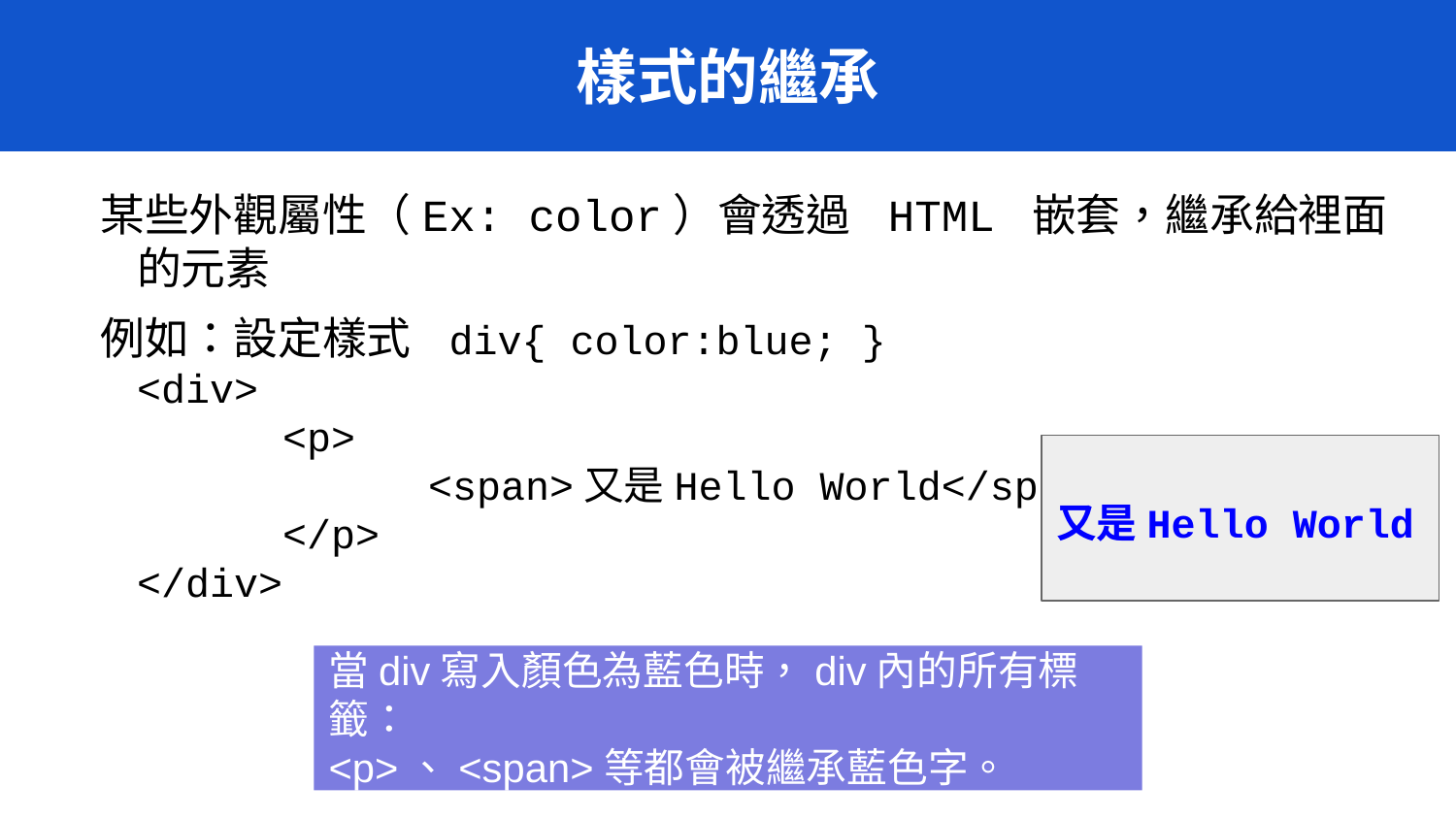

# 樣式的繼承
某些外觀屬性（Ex: color）會透過 HTML 嵌套，繼承給裡面的元素
例如：設定樣式 div{ color:blue; }
<div>
	<p>
		<span>又是Hello World</span>
	</p>
</div>
又是Hello World
當div寫入顏色為藍色時，div內的所有標籤：
<p>、<span>等都會被繼承藍色字。